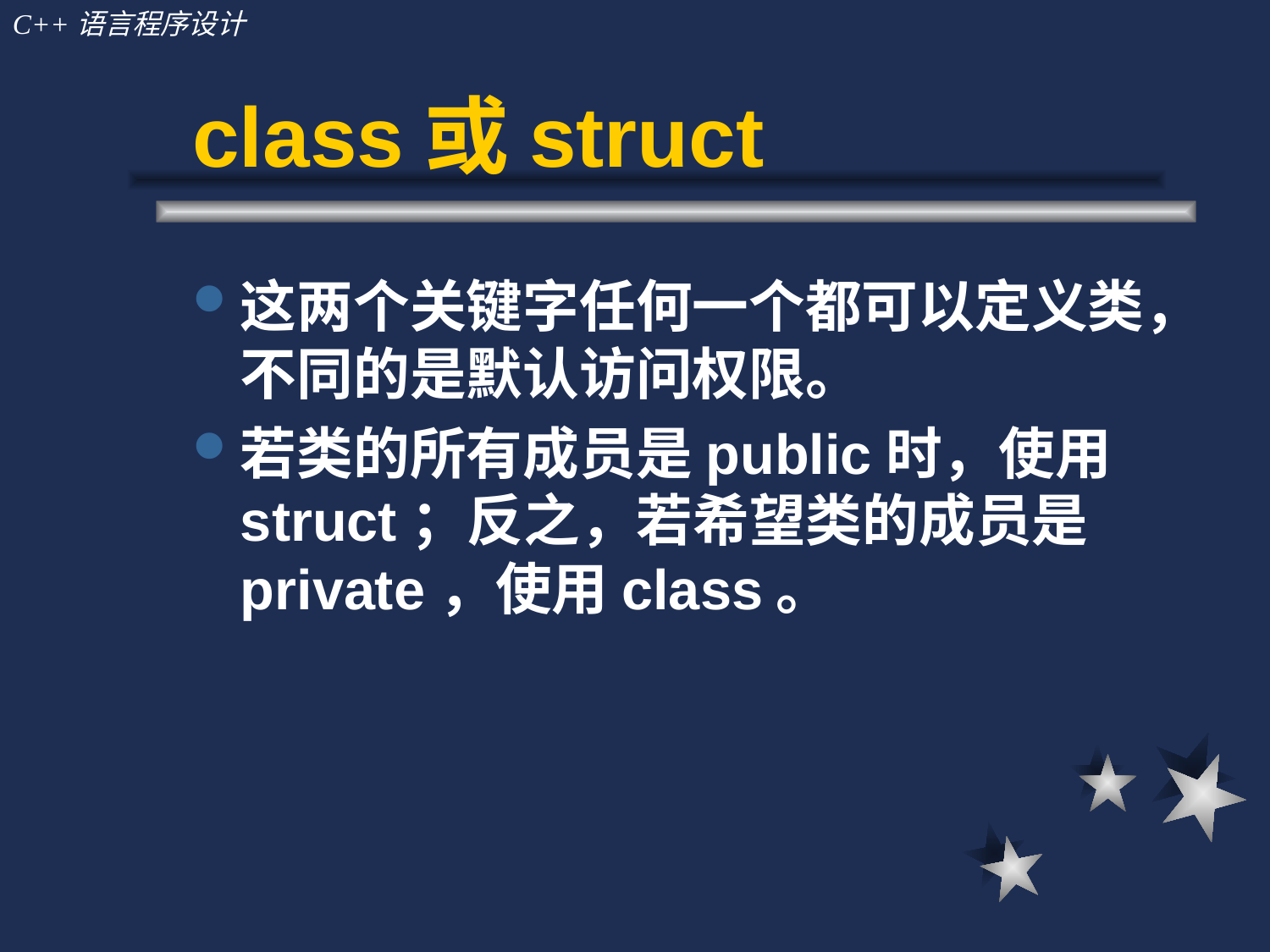

# class或struct
这两个关键字任何一个都可以定义类，不同的是默认访问权限。
若类的所有成员是public时，使用struct；反之，若希望类的成员是private，使用class。